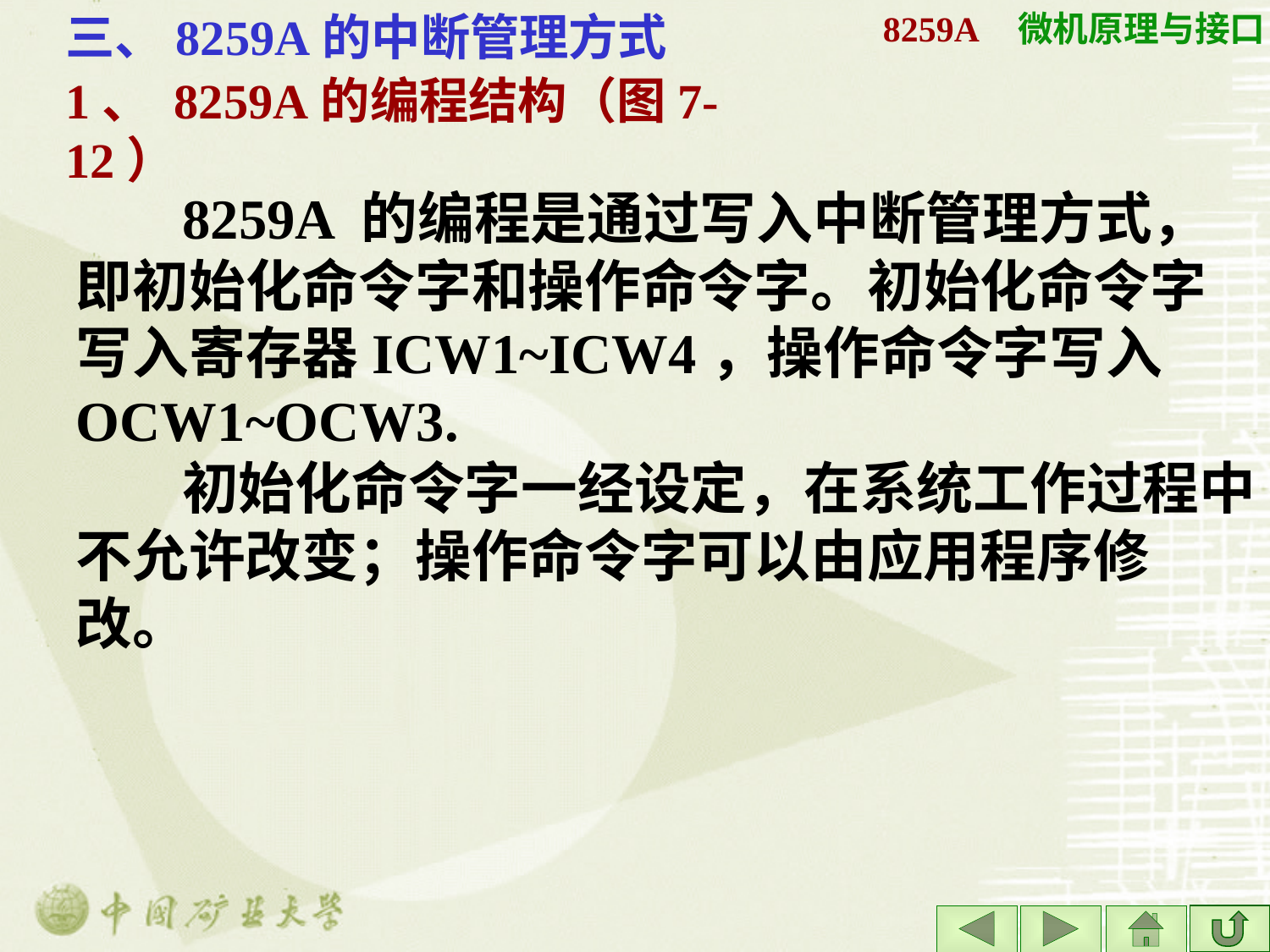

三、8259A的中断管理方式
# 8259A
1、 8259A的编程结构（图7-12）
8259A 的编程是通过写入中断管理方式，即初始化命令字和操作命令字。初始化命令字写入寄存器ICW1~ICW4，操作命令字写入OCW1~OCW3.
初始化命令字一经设定，在系统工作过程中不允许改变；操作命令字可以由应用程序修改。